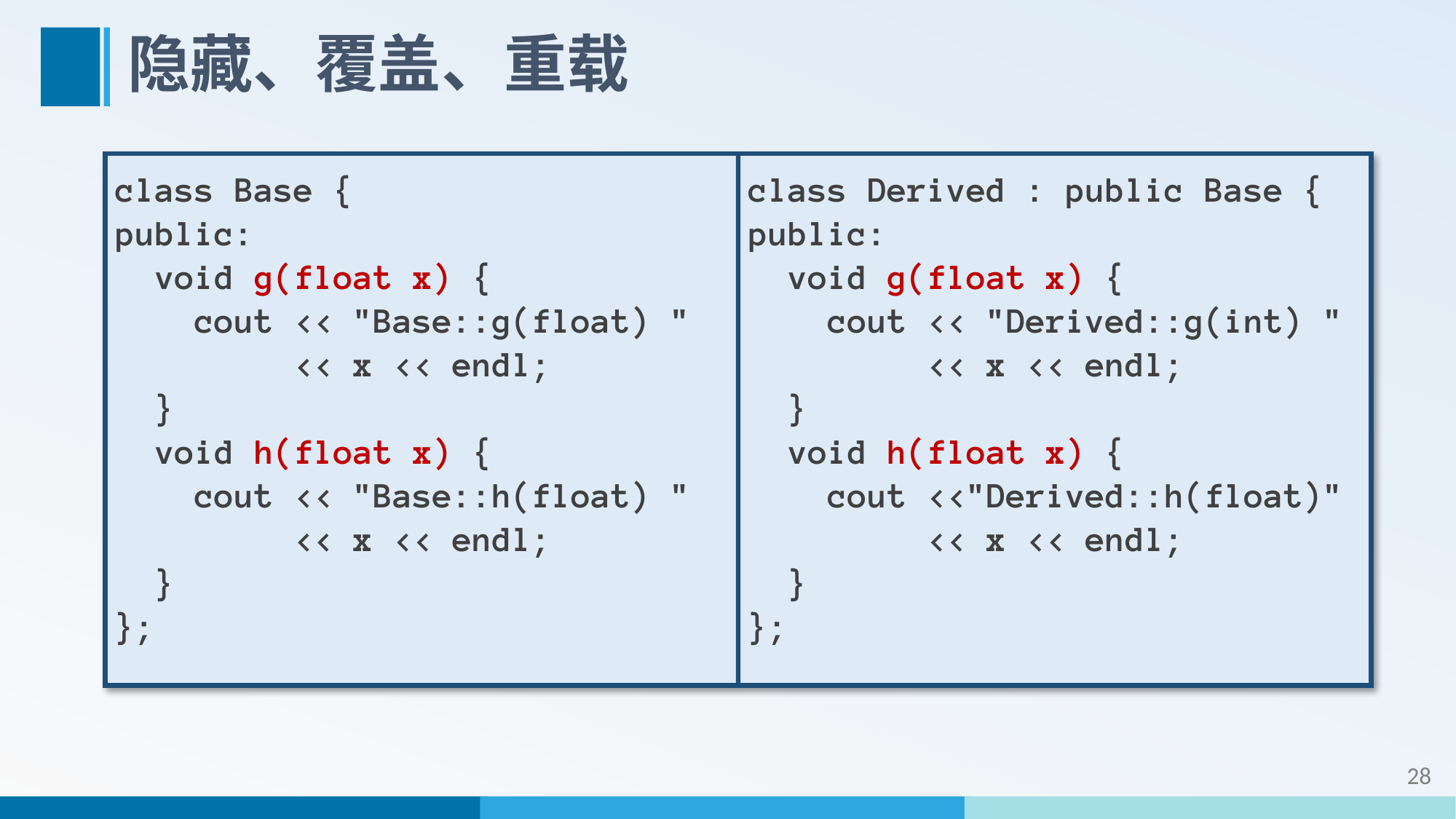

# 隐藏、覆盖、重载

class Base {
public:
  void g(float x) {
    cout << "Base::g(float) "
         << x << endl;
  }
  void h(float x) {
    cout << "Base::h(float) "
         << x << endl;
  }
};

class Derived : public Base {
public:
  void g(float x) {
    cout << "Derived::g(int) "
         << x << endl;
  }
  void h(float x) {
    cout <<"Derived::h(float)"
         << x << endl;
  }
};